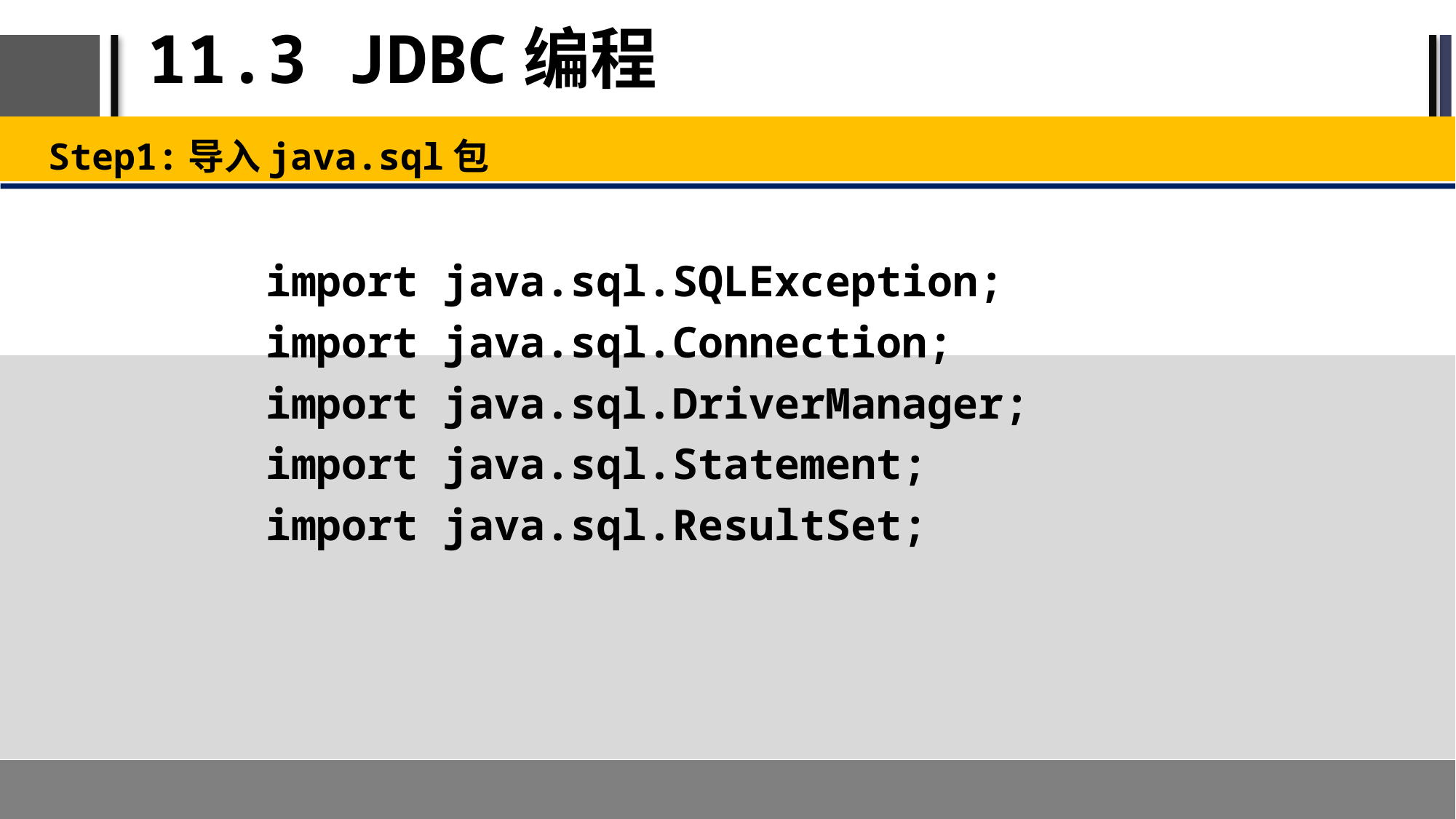

# 11.3 JDBC编程

Step1:导入java.sql包

import java.sql.SQLException;
import java.sql.Connection;
import java.sql.DriverManager;
import java.sql.Statement;
import java.sql.ResultSet;